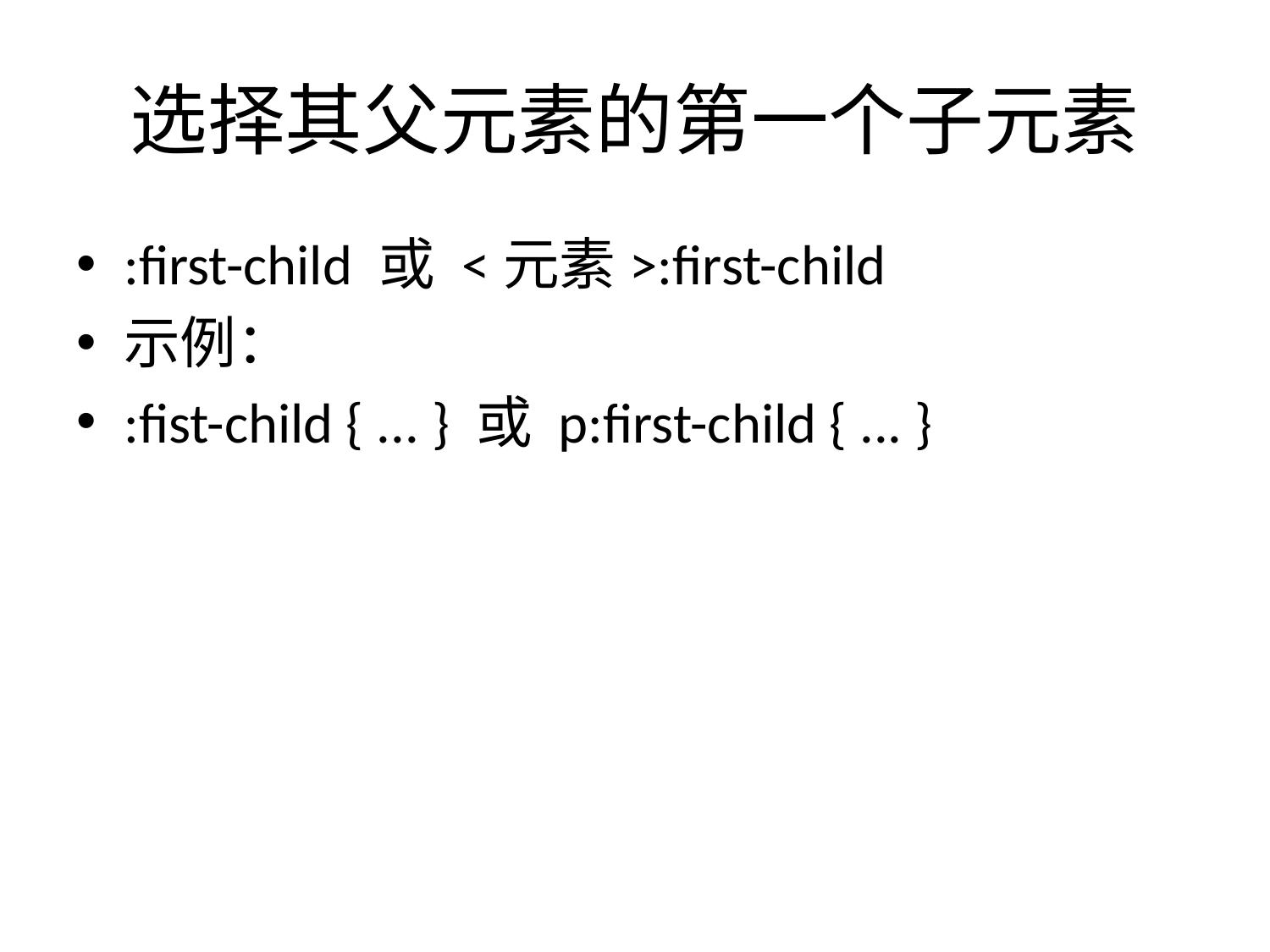

# 选择其父元素的第一个子元素
:first-child 或 <元素>:first-child
示例：
:fist-child { ... } 或 p:first-child { ... }